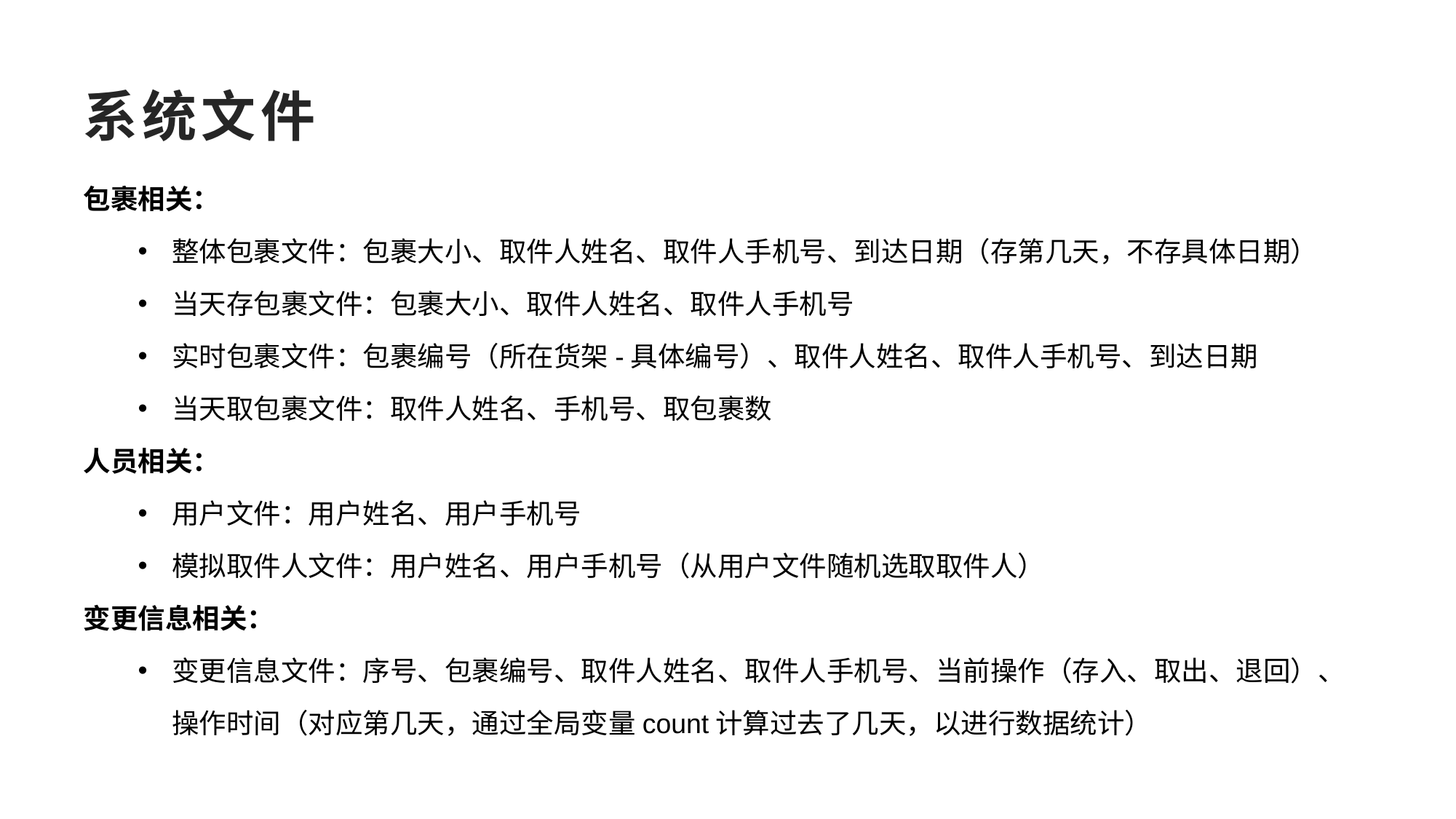

# 系统文件
包裹相关：
整体包裹文件：包裹大小、取件人姓名、取件人手机号、到达日期（存第几天，不存具体日期）
当天存包裹文件：包裹大小、取件人姓名、取件人手机号
实时包裹文件：包裹编号（所在货架-具体编号）、取件人姓名、取件人手机号、到达日期
当天取包裹文件：取件人姓名、手机号、取包裹数
人员相关：
用户文件：用户姓名、用户手机号
模拟取件人文件：用户姓名、用户手机号（从用户文件随机选取取件人）
变更信息相关：
变更信息文件：序号、包裹编号、取件人姓名、取件人手机号、当前操作（存入、取出、退回）、操作时间（对应第几天，通过全局变量count计算过去了几天，以进行数据统计）